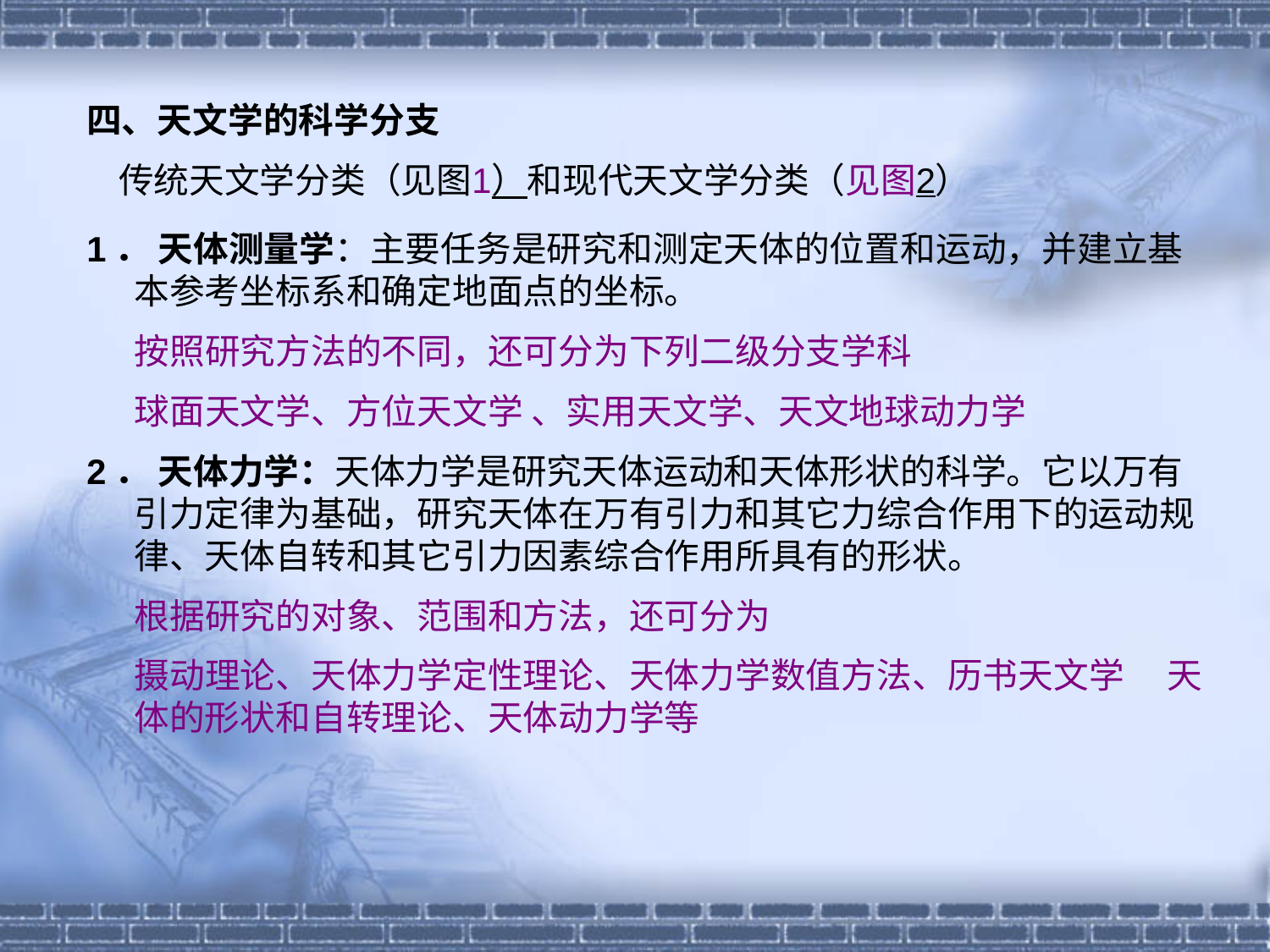

四、天文学的科学分支
   传统天文学分类（见图1）和现代天文学分类（见图2）
1． 天体测量学：主要任务是研究和测定天体的位置和运动，并建立基本参考坐标系和确定地面点的坐标。
     按照研究方法的不同，还可分为下列二级分支学科
     球面天文学、方位天文学 、实用天文学、天文地球动力学
2． 天体力学：天体力学是研究天体运动和天体形状的科学。它以万有引力定律为基础，研究天体在万有引力和其它力综合作用下的运动规律、天体自转和其它引力因素综合作用所具有的形状。
     根据研究的对象、范围和方法，还可分为
     摄动理论、天体力学定性理论、天体力学数值方法、历书天文学      天体的形状和自转理论、天体动力学等